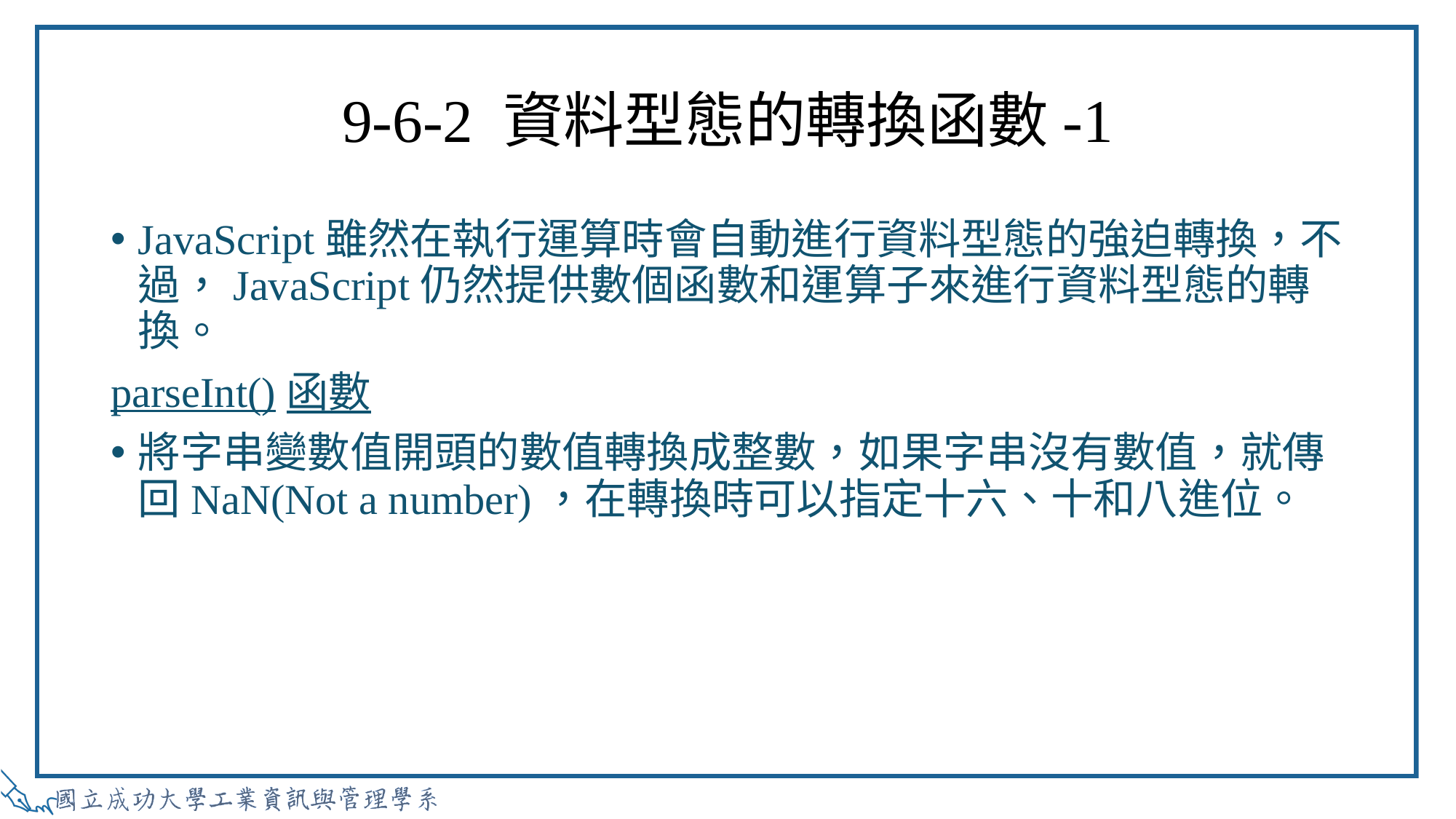

# 9-6-2 資料型態的轉換函數-1
JavaScript雖然在執行運算時會自動進行資料型態的強迫轉換，不過，JavaScript仍然提供數個函數和運算子來進行資料型態的轉換。
parseInt()函數
將字串變數值開頭的數值轉換成整數，如果字串沒有數值，就傳回NaN(Not a number)，在轉換時可以指定十六、十和八進位。